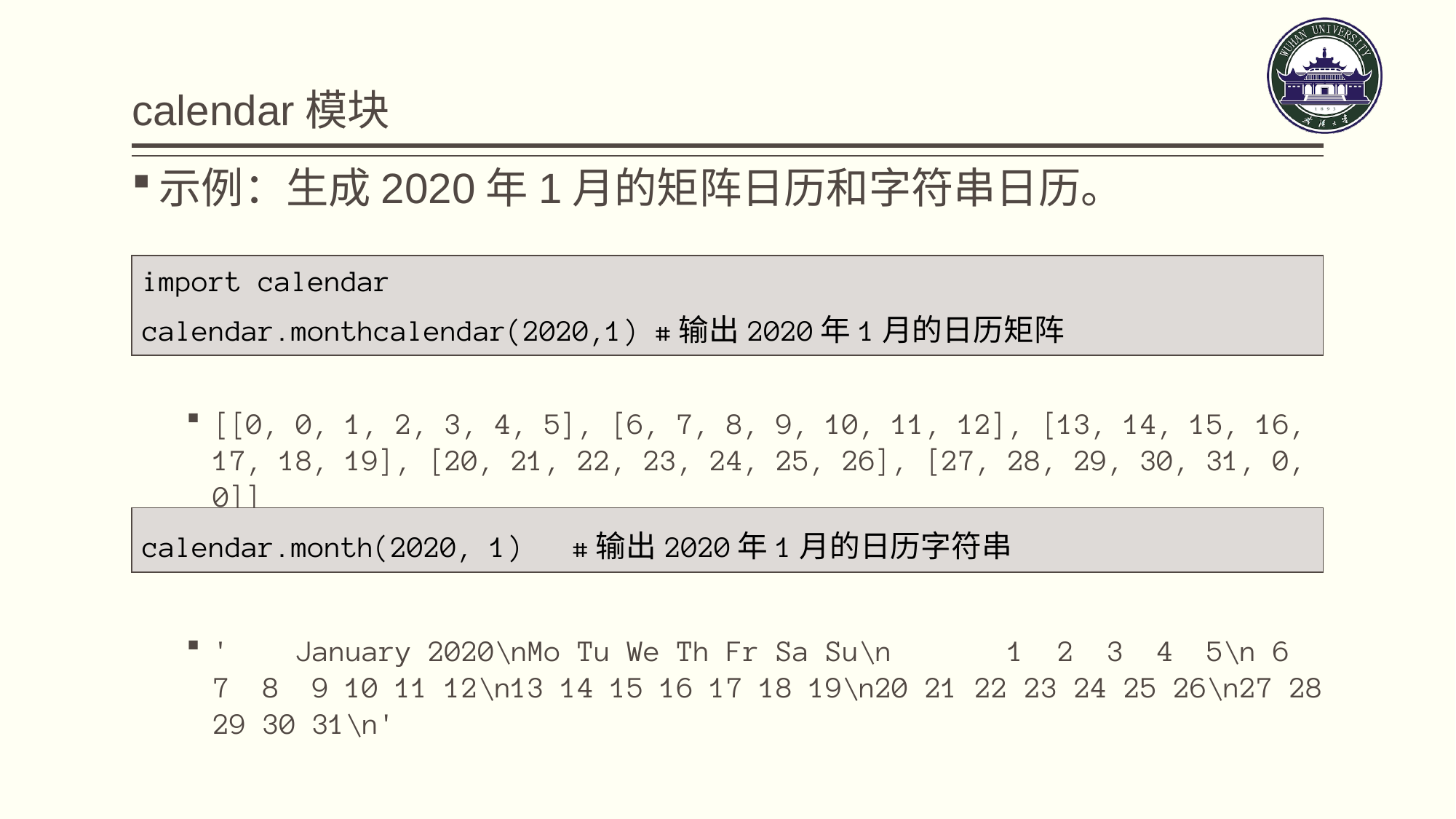

# calendar模块
示例：生成2020年1月的矩阵日历和字符串日历。

[[0, 0, 1, 2, 3, 4, 5], [6, 7, 8, 9, 10, 11, 12], [13, 14, 15, 16, 17, 18, 19], [20, 21, 22, 23, 24, 25, 26], [27, 28, 29, 30, 31, 0, 0]]

'    January 2020\nMo Tu We Th Fr Sa Su\n       1  2  3  4  5\n 6  7  8  9 10 11 12\n13 14 15 16 17 18 19\n20 21 22 23 24 25 26\n27 28 29 30 31\n'

| import calendar calendar.monthcalendar(2020,1) #输出2020年1月的日历矩阵 |
| --- |
| calendar.month(2020, 1) #输出2020年1月的日历字符串 |
| --- |